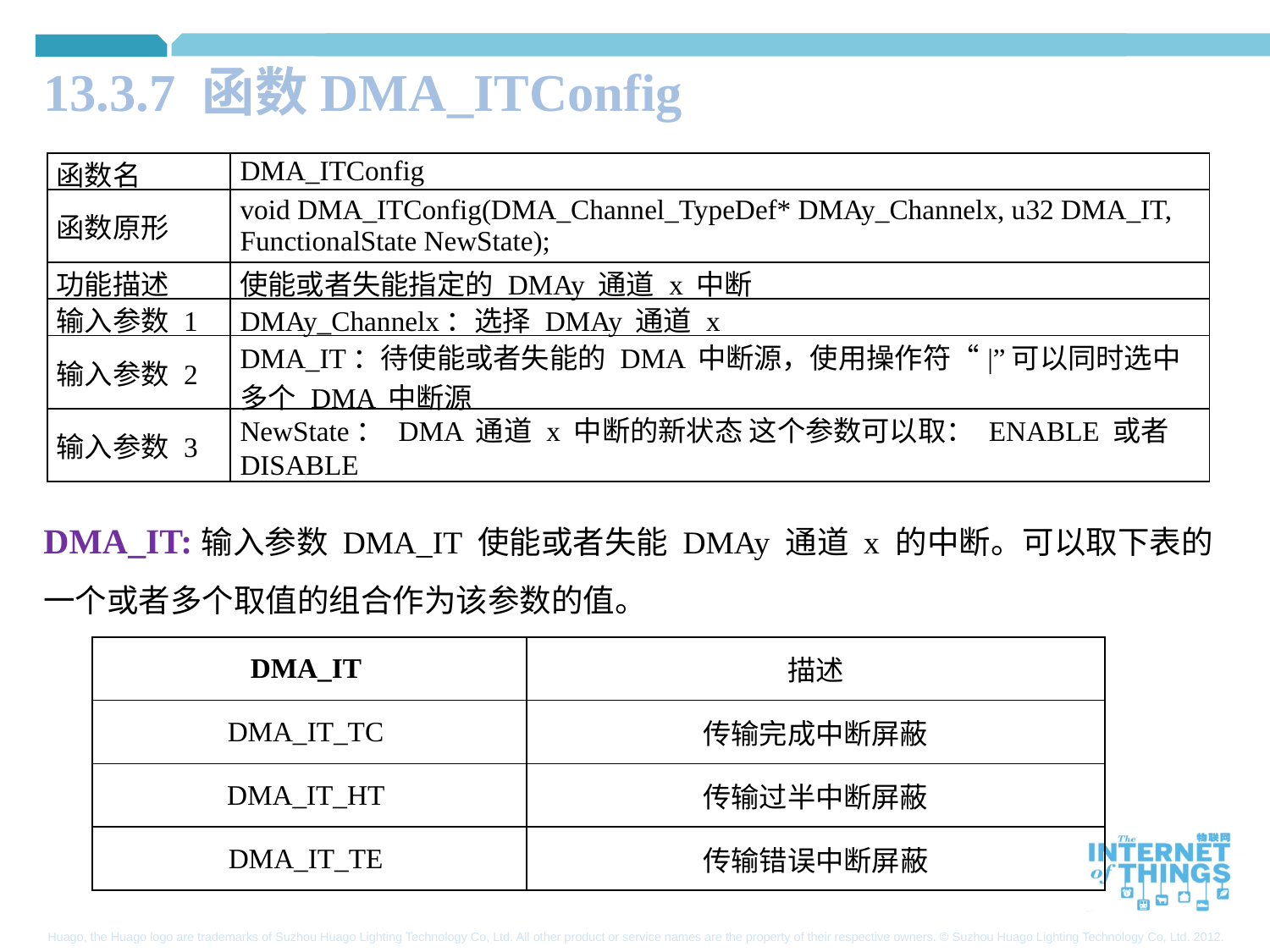

13.3.7 函数DMA_ITConfig
| 函数名 | DMA\_ITConfig |
| --- | --- |
| 函数原形 | void DMA\_ITConfig(DMA\_Channel\_TypeDef\* DMAy\_Channelx, u32 DMA\_IT, FunctionalState NewState); |
| 功能描述 | 使能或者失能指定的 DMAy 通道 x 中断 |
| 输入参数 1 | DMAy\_Channelx：选择 DMAy 通道 x |
| 输入参数 2 | DMA\_IT：待使能或者失能的 DMA 中断源，使用操作符“|”可以同时选中多个 DMA 中断源 |
| 输入参数 3 | NewState： DMA 通道 x 中断的新状态 这个参数可以取： ENABLE 或者 DISABLE |
DMA_IT:输入参数 DMA_IT 使能或者失能 DMAy 通道 x 的中断。可以取下表的一个或者多个取值的组合作为该参数的值。
| DMA\_IT | 描述 |
| --- | --- |
| DMA\_IT\_TC | 传输完成中断屏蔽 |
| DMA\_IT\_HT | 传输过半中断屏蔽 |
| DMA\_IT\_TE | 传输错误中断屏蔽 |